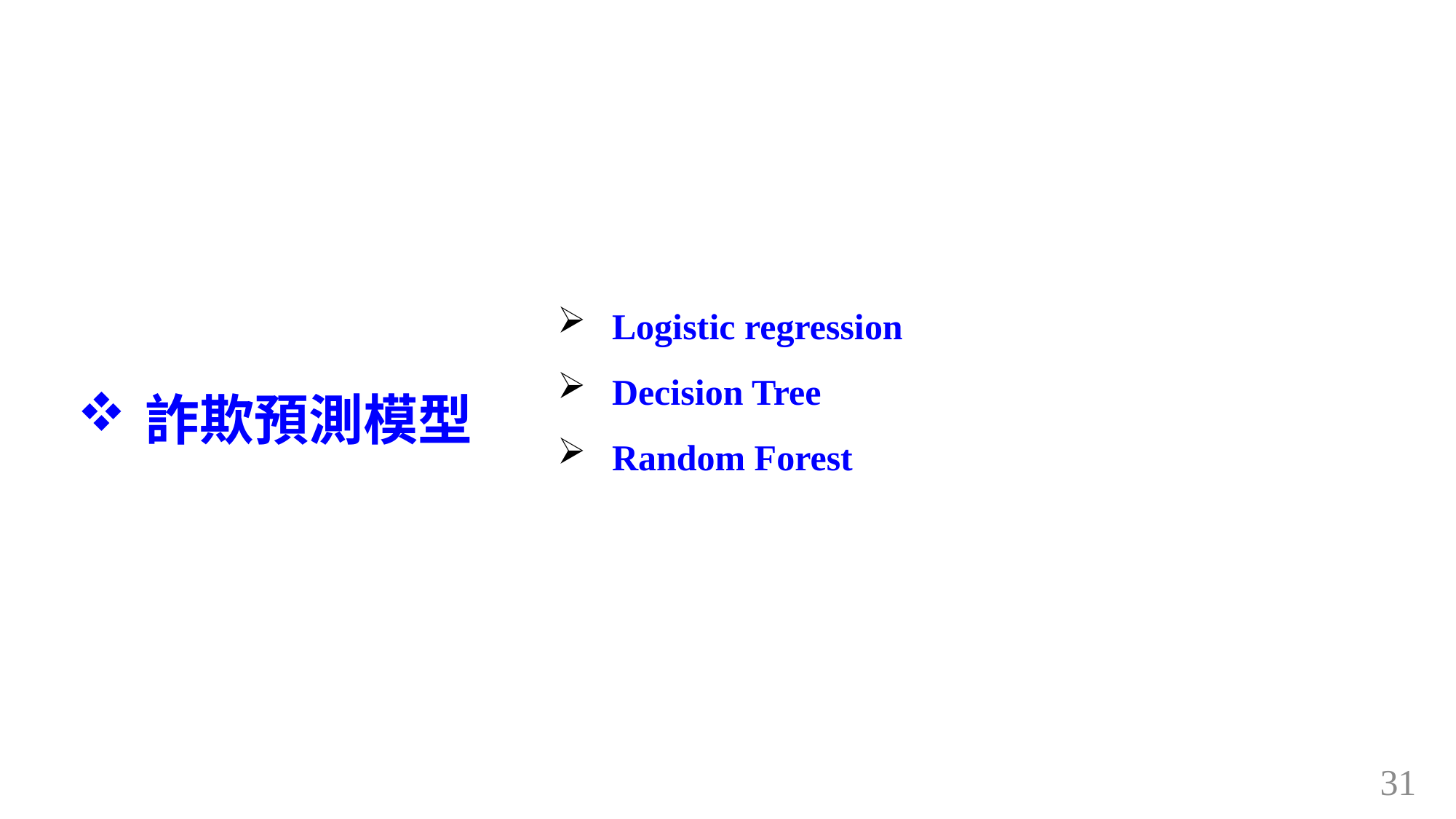

Logistic regression
Decision Tree
Random Forest

詐欺預測模型

31